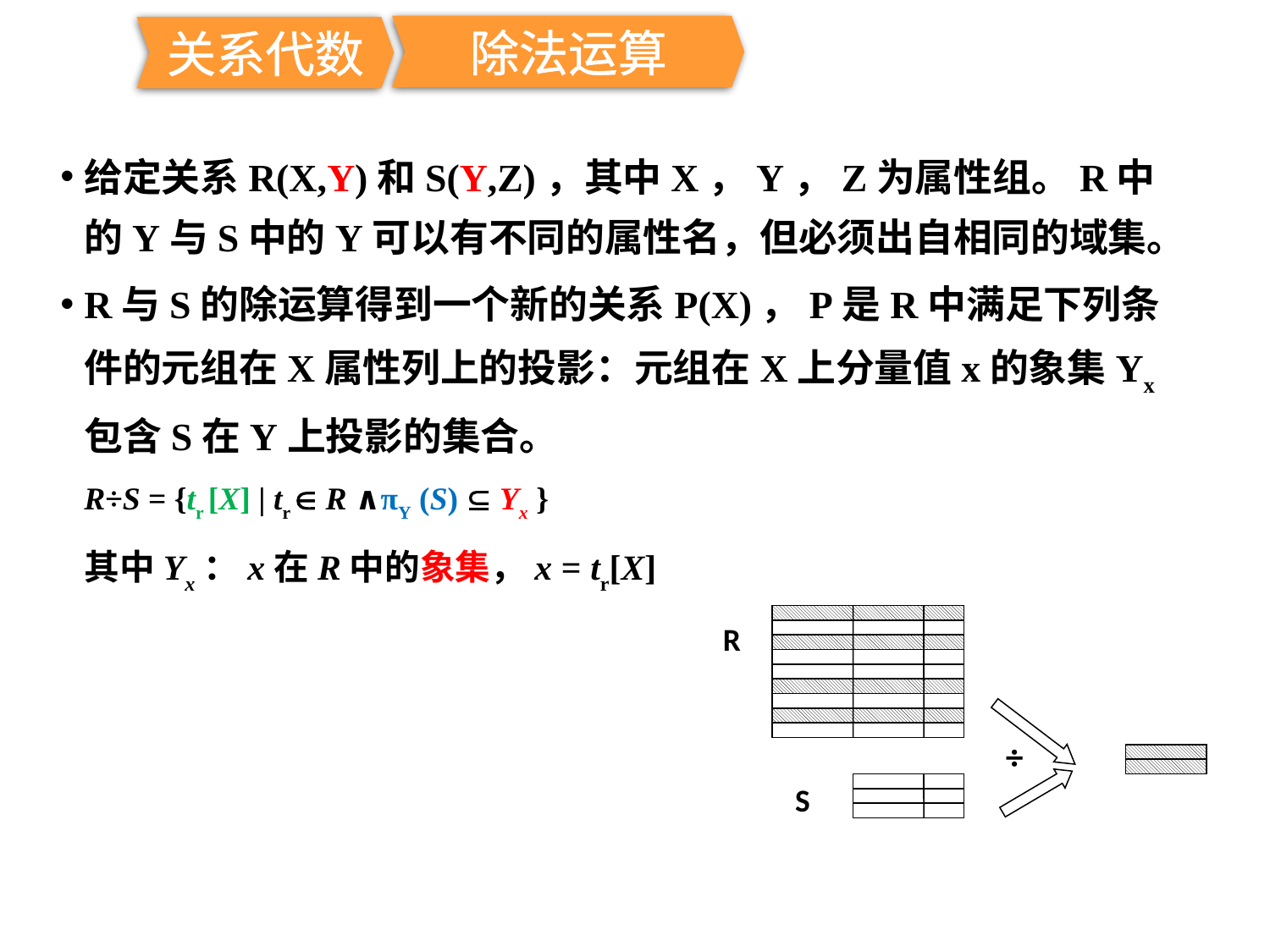

除法运算
关系代数
给定关系R(X,Y)和S(Y,Z)，其中X，Y，Z为属性组。R中的Y与S中的Y可以有不同的属性名，但必须出自相同的域集。
R与S的除运算得到一个新的关系P(X)，P是R中满足下列条件的元组在X属性列上的投影：元组在X上分量值x的象集Yx包含S在Y上投影的集合。
 	R÷S = {tr [X] | tr ∈ R ∧πY (S) ⊆ Yx }
	其中Yx：x在R中的象集，x = tr[X]

R

÷

S